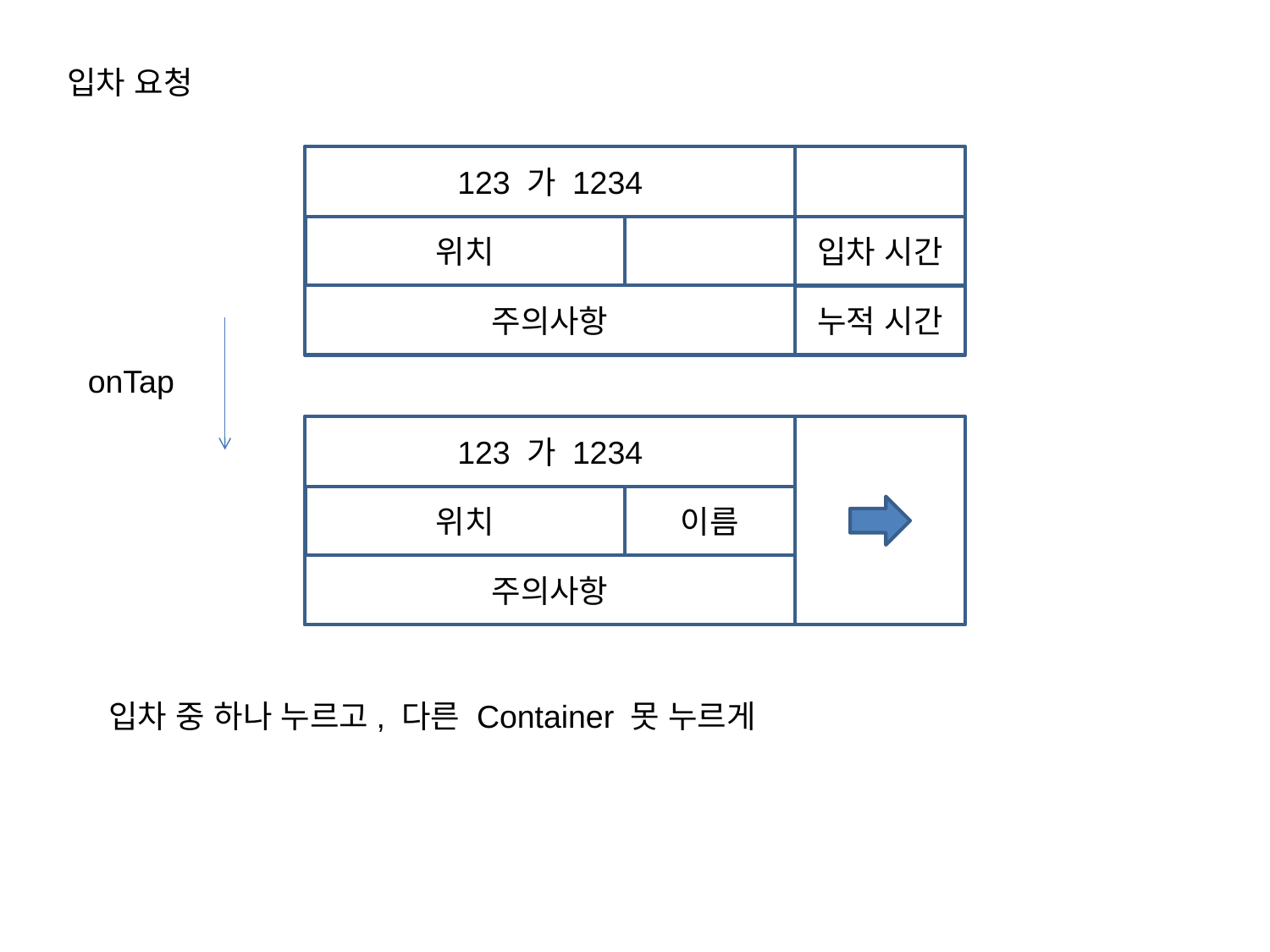

입차 요청

123 가 1234
위치
입차 시간
주의사항
누적 시간
onTap

123 가 1234
위치
이름

주의사항
입차 중 하나 누르고, 다른 Container 못 누르게